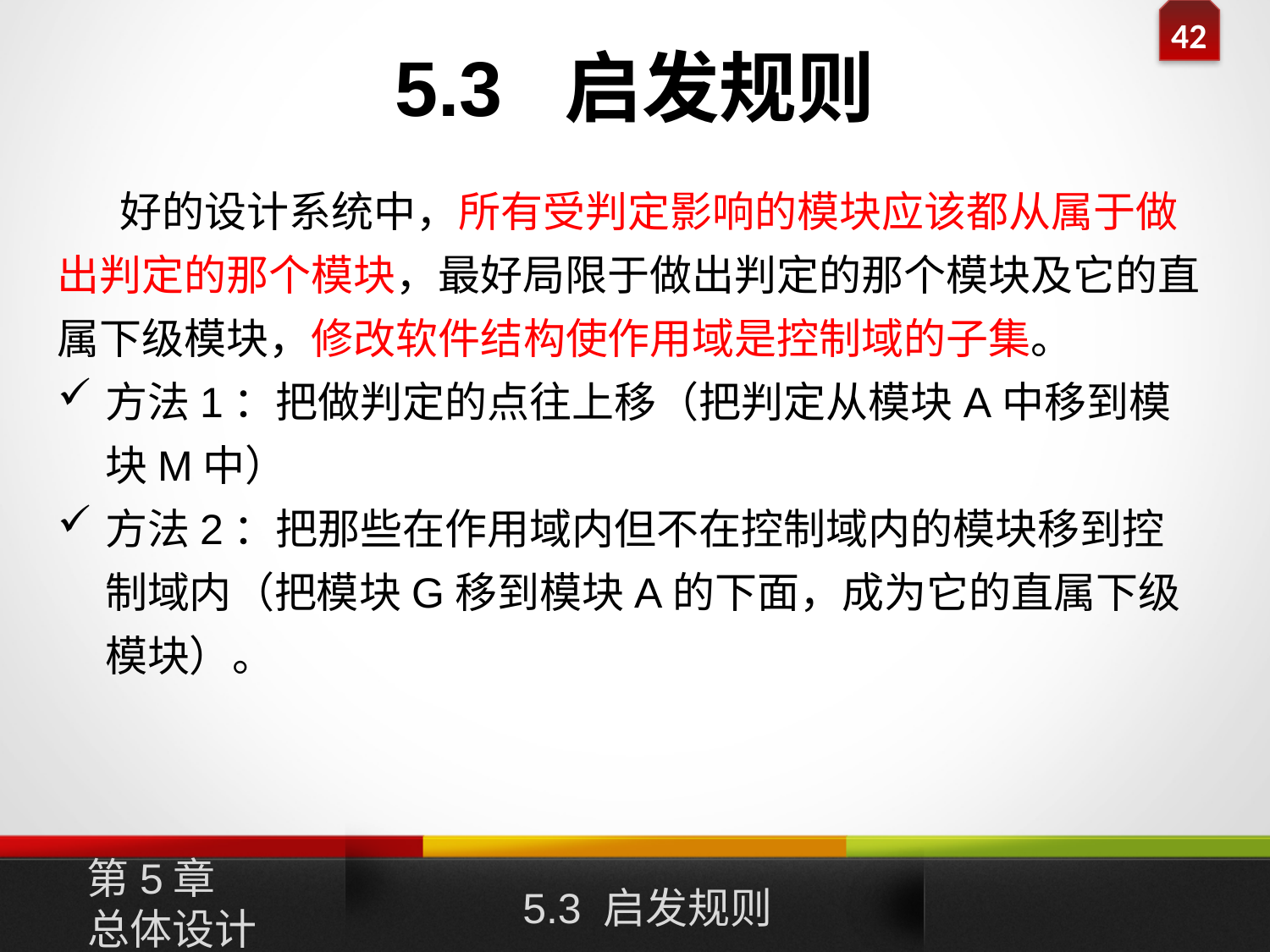

# 5.3  启发规则
好的设计系统中，所有受判定影响的模块应该都从属于做出判定的那个模块，最好局限于做出判定的那个模块及它的直属下级模块，修改软件结构使作用域是控制域的子集。
方法1：把做判定的点往上移（把判定从模块A中移到模块M中）
方法2：把那些在作用域内但不在控制域内的模块移到控制域内（把模块G移到模块A的下面，成为它的直属下级模块）。
第5章
总体设计
5.3 启发规则